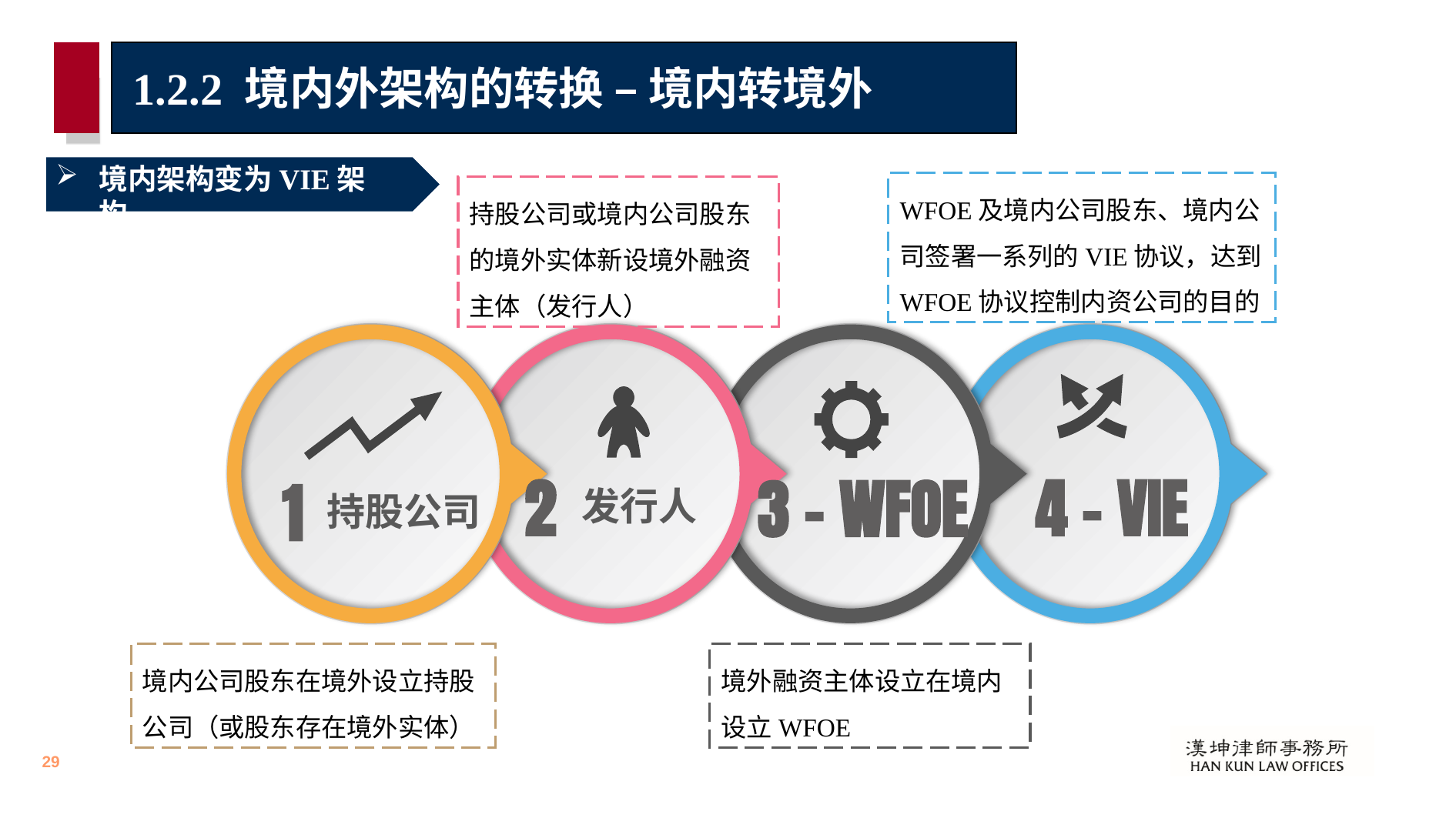

# 1.2.2 境内外架构的转换 – 境内转境外

境内架构变为VIE架构
WFOE及境内公司股东、境内公司签署一系列的VIE协议，达到WFOE协议控制内资公司的目的
持股公司或境内公司股东的境外实体新设境外融资主体（发行人）

4 - VIE
2
3 - WFOE
1
发行人
持股公司
境内公司股东在境外设立持股公司（或股东存在境外实体）
境外融资主体设立在境内设立WFOE